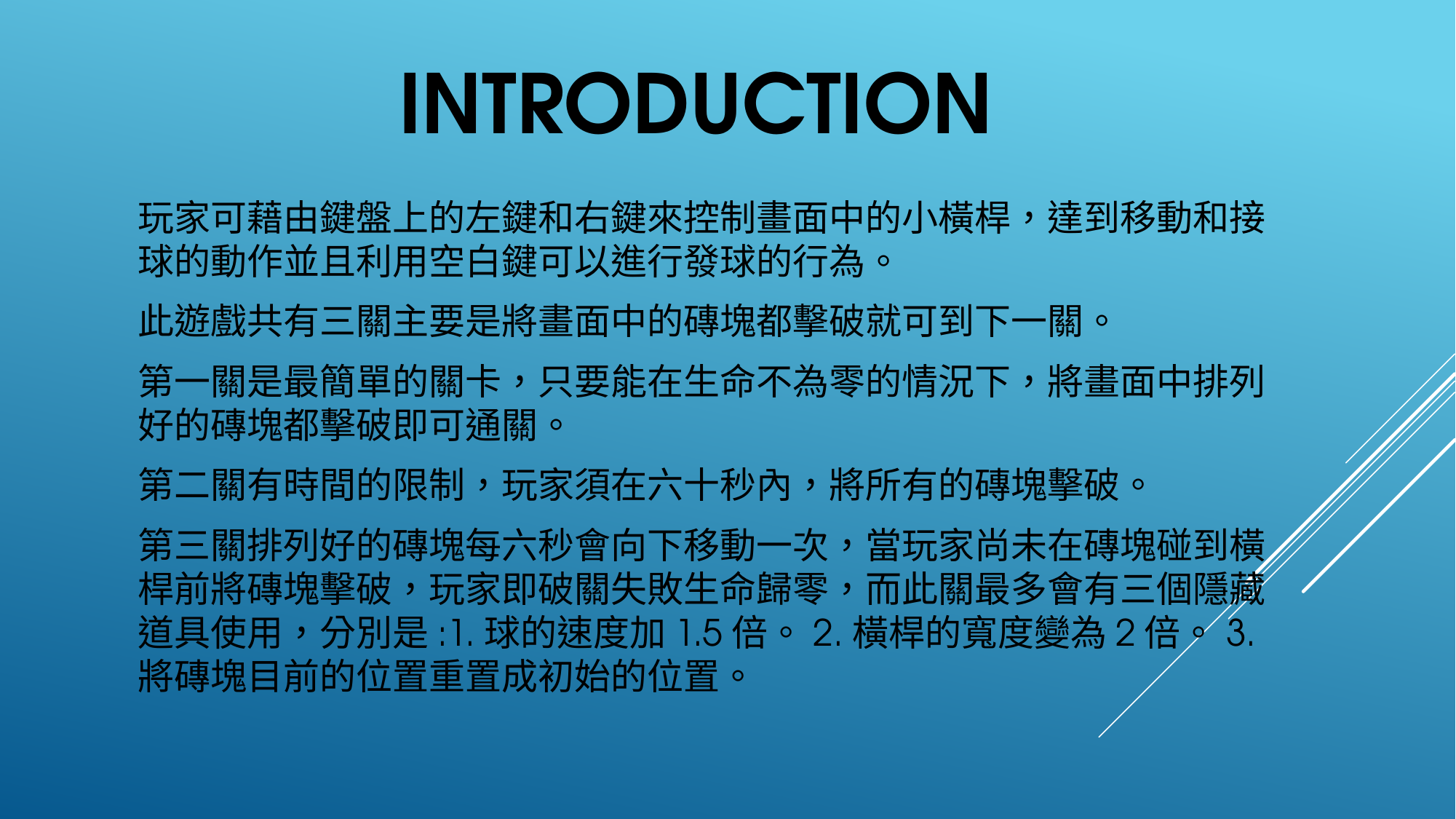

# Introduction
玩家可藉由鍵盤上的左鍵和右鍵來控制畫面中的小橫桿，達到移動和接球的動作並且利用空白鍵可以進行發球的行為。
此遊戲共有三關主要是將畫面中的磚塊都擊破就可到下一關。
第一關是最簡單的關卡，只要能在生命不為零的情況下，將畫面中排列好的磚塊都擊破即可通關。
第二關有時間的限制，玩家須在六十秒內，將所有的磚塊擊破。
第三關排列好的磚塊每六秒會向下移動一次，當玩家尚未在磚塊碰到橫桿前將磚塊擊破，玩家即破關失敗生命歸零，而此關最多會有三個隱藏道具使用，分別是:1.球的速度加1.5倍。2.橫桿的寬度變為2倍。3.將磚塊目前的位置重置成初始的位置。